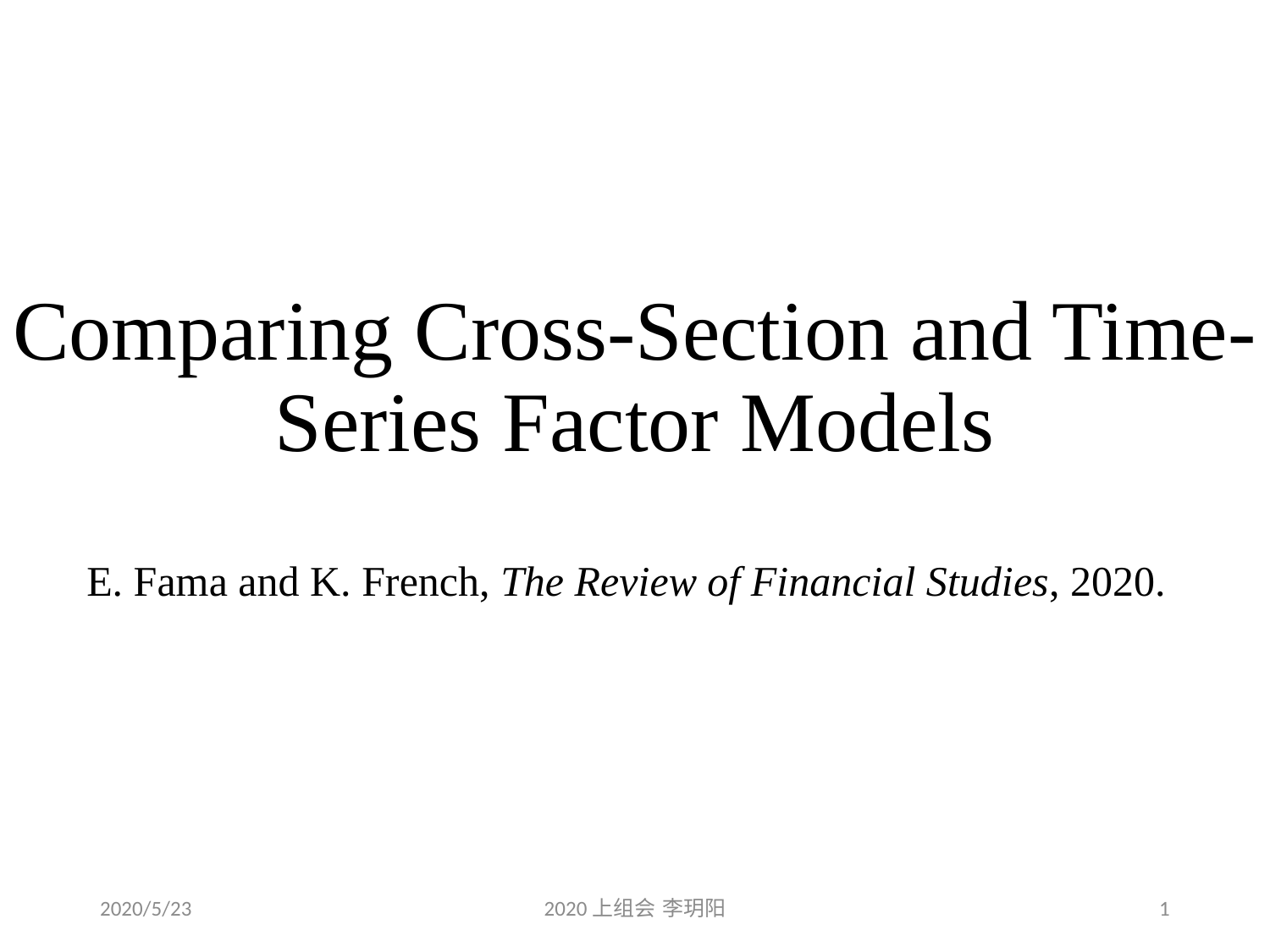

# Comparing Cross-Section and Time-Series Factor Models
E. Fama and K. French, The Review of Financial Studies, 2020.
2020/5/23
2020上组会 李玥阳
1